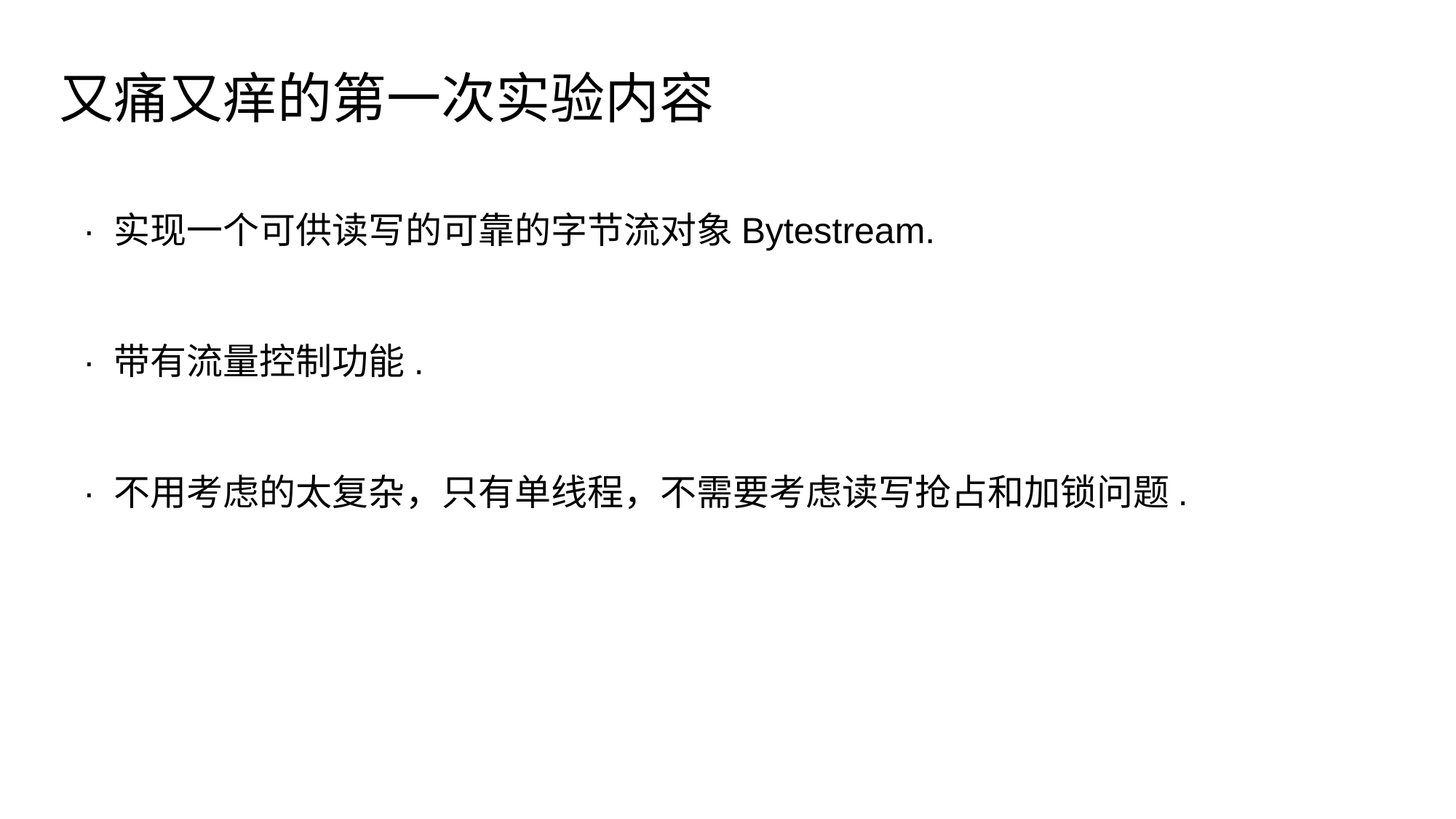

# 又痛又痒的第一次实验内容
· 实现一个可供读写的可靠的字节流对象Bytestream.

· 带有流量控制功能.

· 不用考虑的太复杂，只有单线程，不需要考虑读写抢占和加锁问题.